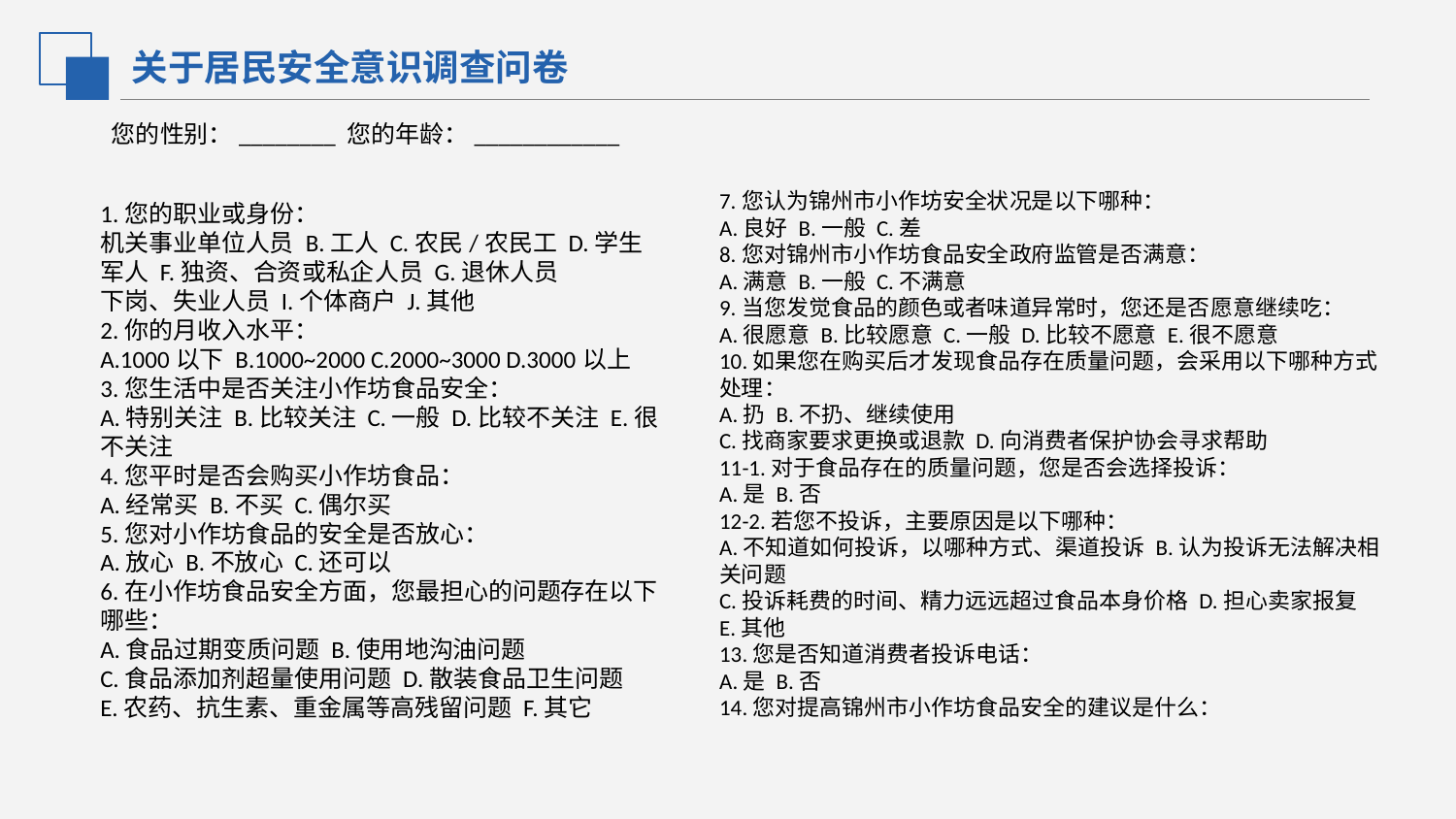

关于居民安全意识调查问卷

您的性别：________ 您的年龄：____________

7.您认为锦州市小作坊安全状况是以下哪种：
A.良好 B.一般 C.差
8.您对锦州市小作坊食品安全政府监管是否满意：
A.满意 B.一般 C.不满意
9.当您发觉食品的颜色或者味道异常时，您还是否愿意继续吃：
A.很愿意 B.比较愿意 C.一般 D.比较不愿意 E.很不愿意
10.如果您在购买后才发现食品存在质量问题，会采用以下哪种方式处理：
A.扔 B.不扔、继续使用
C.找商家要求更换或退款 D.向消费者保护协会寻求帮助
11-1.对于食品存在的质量问题，您是否会选择投诉：
A.是 B.否
12-2.若您不投诉，主要原因是以下哪种：
A.不知道如何投诉，以哪种方式、渠道投诉 B.认为投诉无法解决相关问题
C.投诉耗费的时间、精力远远超过食品本身价格 D.担心卖家报复
E.其他
13.您是否知道消费者投诉电话：
A.是 B.否
14.您对提高锦州市小作坊食品安全的建议是什么：
1.您的职业或身份：
机关事业单位人员 B.工人 C.农民/农民工 D.学生
军人 F.独资、合资或私企人员 G.退休人员
下岗、失业人员 I.个体商户 J.其他
2.你的月收入水平：
A.1000以下 B.1000~2000 C.2000~3000 D.3000以上
3.您生活中是否关注小作坊食品安全：
A.特别关注 B.比较关注 C.一般 D.比较不关注 E.很不关注
4.您平时是否会购买小作坊食品：
A.经常买 B.不买 C.偶尔买
5.您对小作坊食品的安全是否放心：
A.放心 B.不放心 C.还可以
6.在小作坊食品安全方面，您最担心的问题存在以下哪些：
A.食品过期变质问题 B.使用地沟油问题
C.食品添加剂超量使用问题 D.散装食品卫生问题
E.农药、抗生素、重金属等高残留问题 F.其它